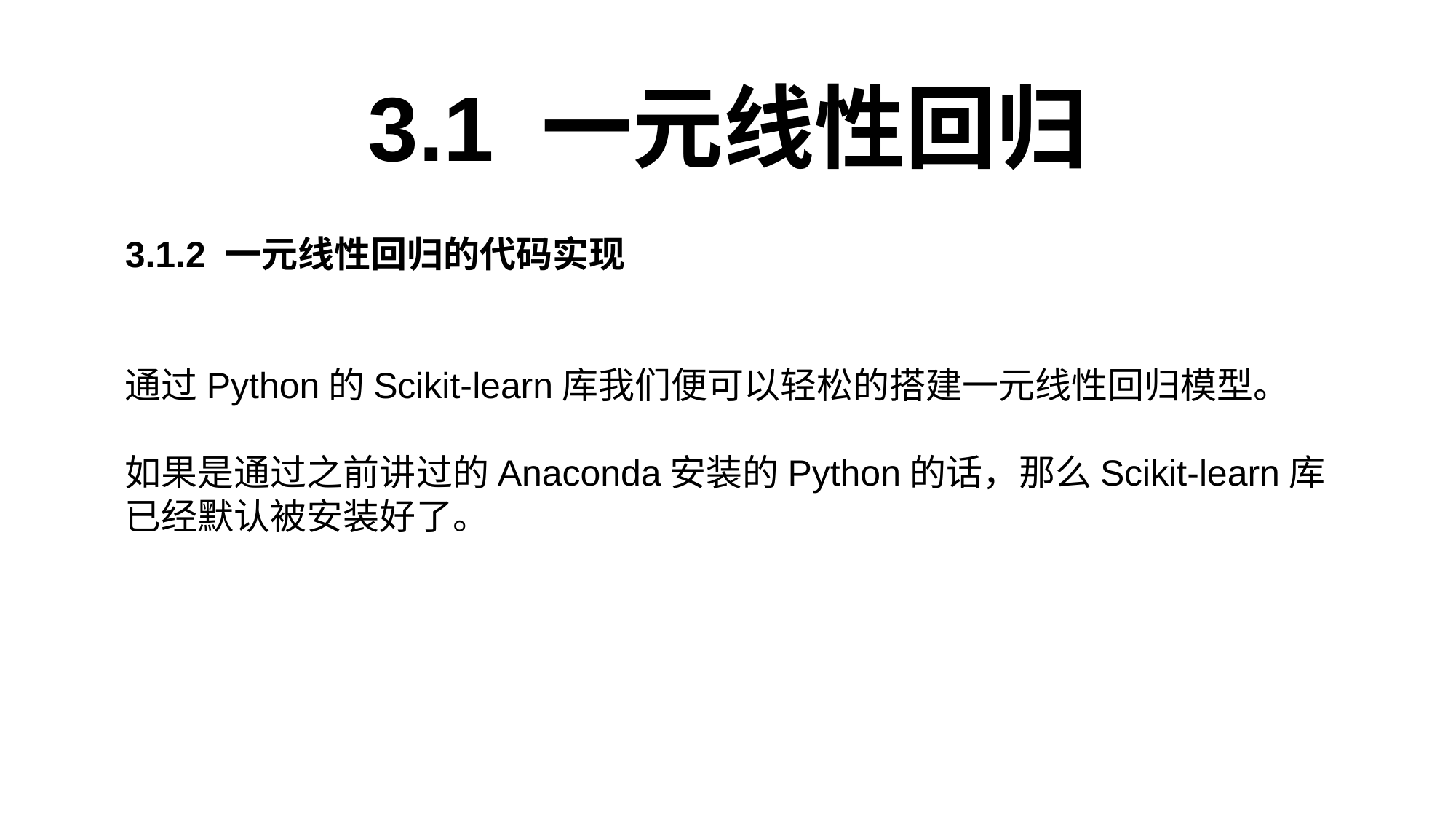

3.1 一元线性回归
3.1.2 一元线性回归的代码实现

通过Python的Scikit-learn库我们便可以轻松的搭建一元线性回归模型。

如果是通过之前讲过的Anaconda安装的Python的话，那么Scikit-learn库已经默认被安装好了。